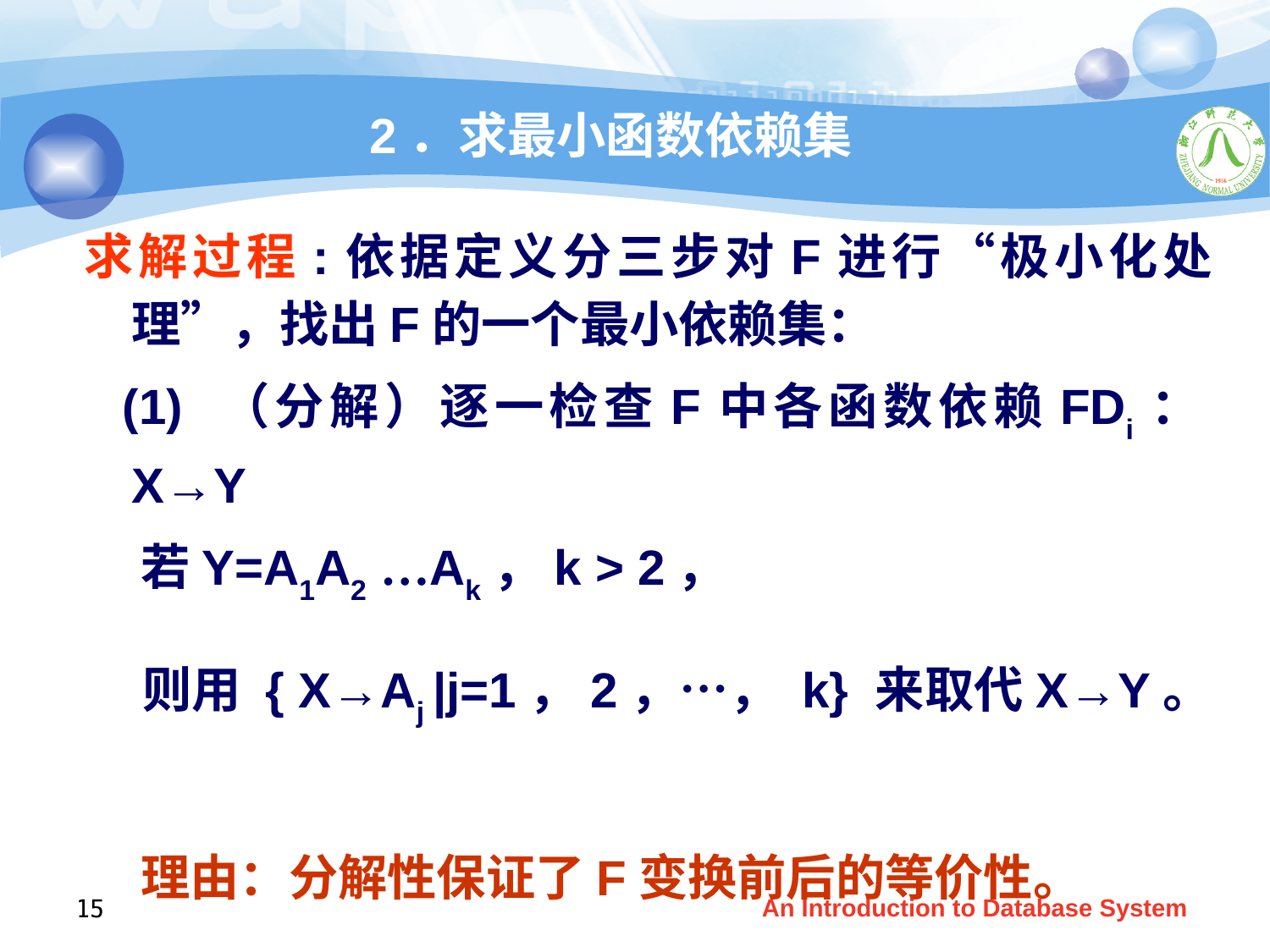

# 2．求最小函数依赖集
求解过程:依据定义分三步对F进行“极小化处理”，找出F的一个最小依赖集：
  (1) （分解）逐一检查F中各函数依赖FDi：X→Y
    若Y=A1A2 …Ak，k > 2，
    则用 { X→Aj |j=1，2，…， k} 来取代X→Y。
    理由：分解性保证了F变换前后的等价性。
15
An Introduction to Database System